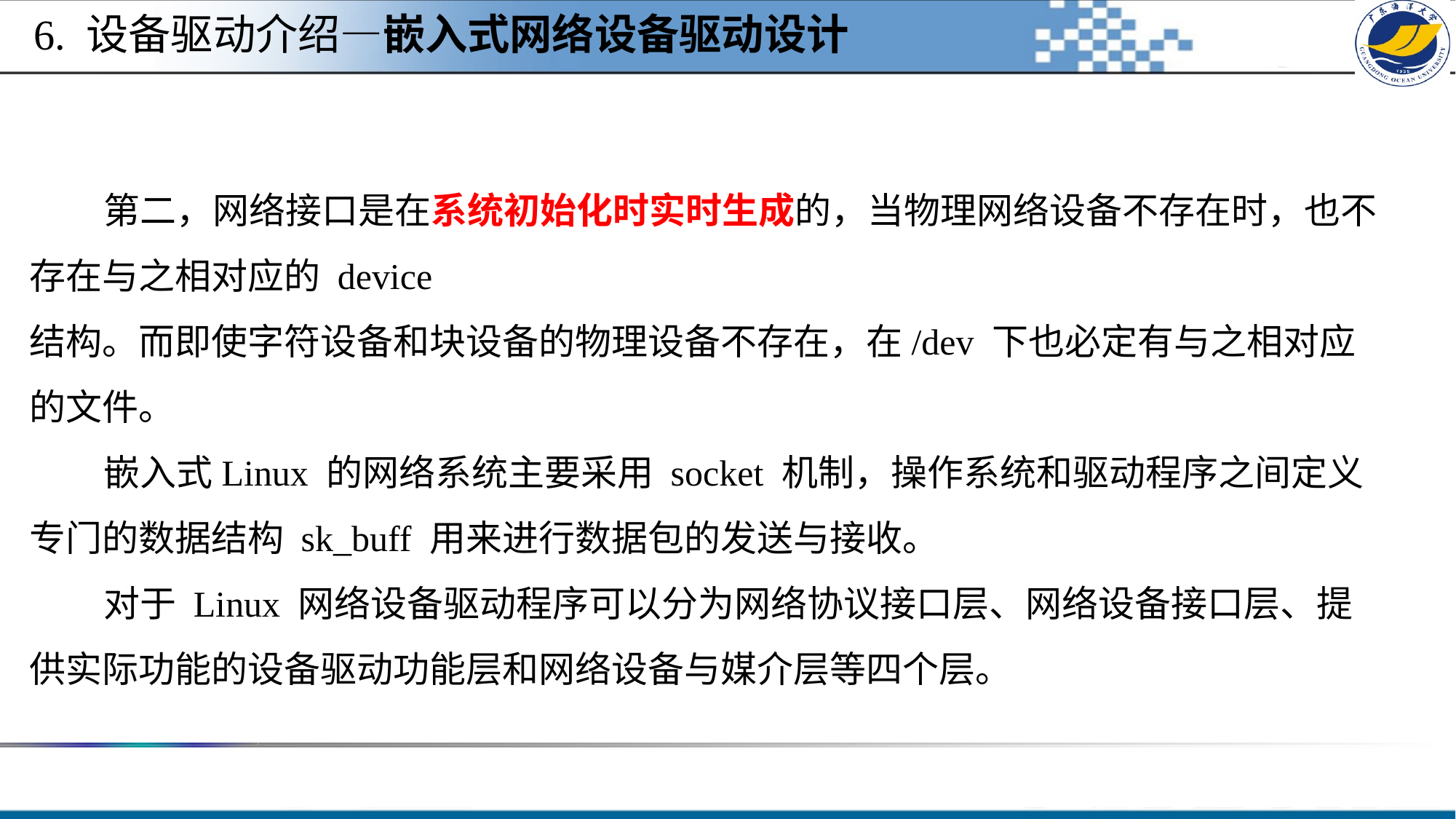

6. 设备驱动介绍—嵌入式网络设备驱动设计

        第二，网络接口是在系统初始化时实时生成的，当物理网络设备不存在时，也不存在与之相对应的 device 结构。而即使字符设备和块设备的物理设备不存在，在/dev 下也必定有与之相对应的文件。
        嵌入式Linux 的网络系统主要采用 socket 机制，操作系统和驱动程序之间定义专门的数据结构 sk_buff 用来进行数据包的发送与接收。
        对于 Linux 网络设备驱动程序可以分为网络协议接口层、网络设备接口层、提供实际功能的设备驱动功能层和网络设备与媒介层等四个层。